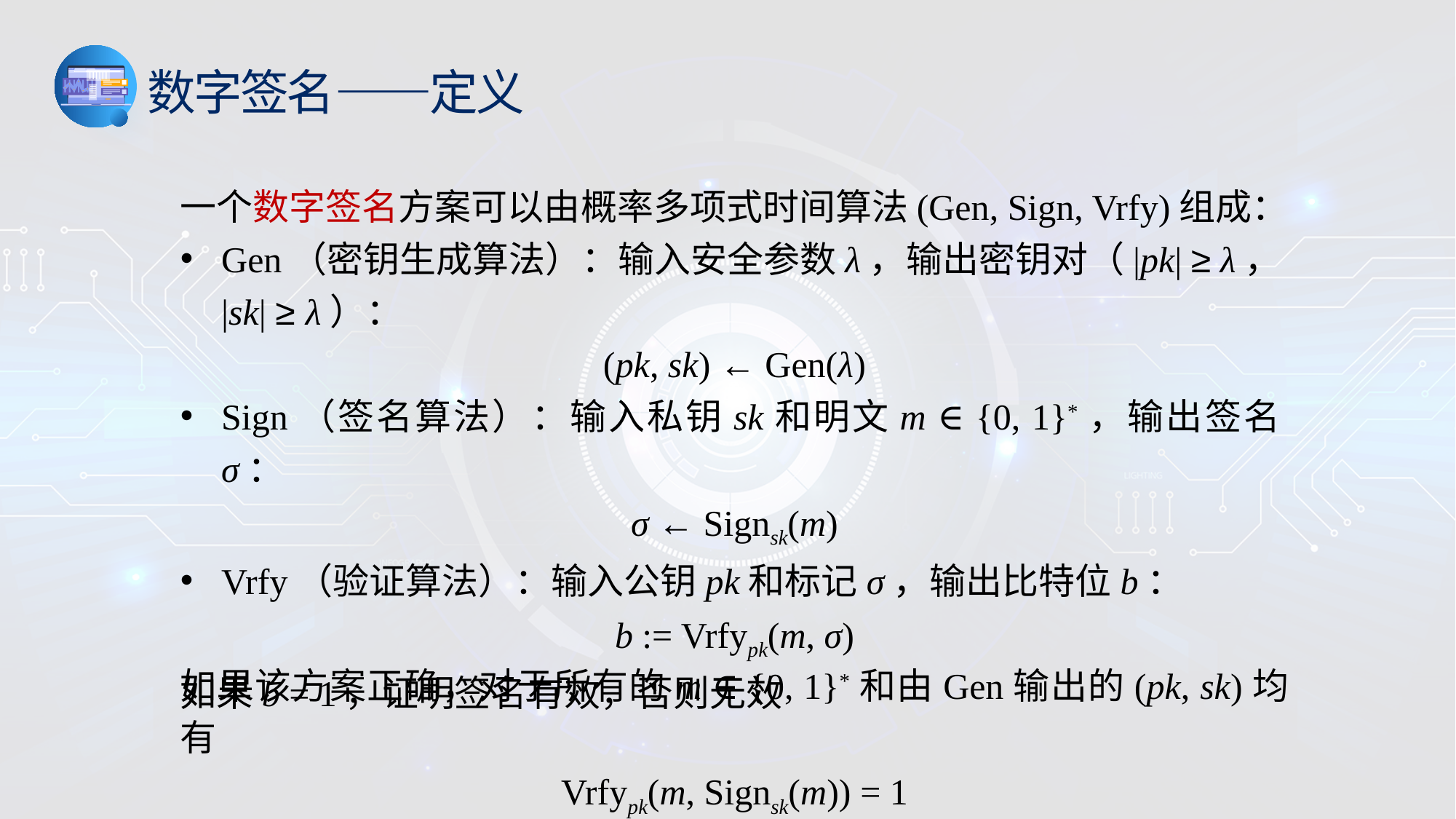

数字签名——定义

一个数字签名方案可以由概率多项式时间算法(Gen, Sign, Vrfy)组成：
Gen（密钥生成算法）：输入安全参数λ，输出密钥对（|pk| ≥ λ，|sk| ≥ λ）：
(pk, sk) ← Gen(λ)
Sign（签名算法）：输入私钥sk和明文m ∈ {0, 1}*，输出签名σ：
σ ← Signsk(m)
Vrfy（验证算法）：输入公钥pk和标记σ，输出比特位b：
b := Vrfypk(m, σ)
如果b = 1，证明签名有效，否则无效
如果该方案正确，对于所有的m ∈ {0, 1}*和由Gen输出的(pk, sk)均有
Vrfypk(m, Signsk(m)) = 1